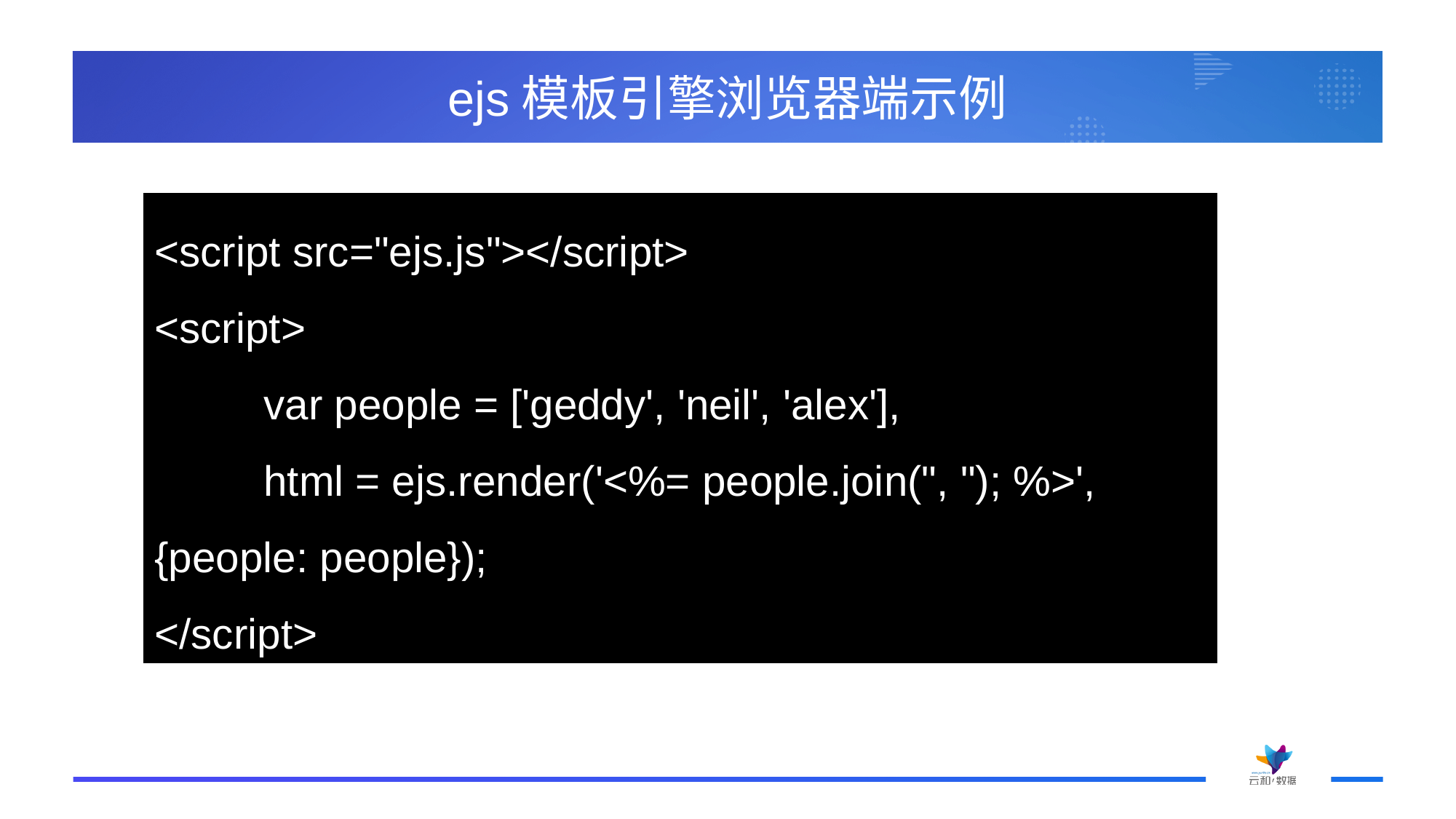

# ejs模板引擎浏览器端示例
<script src="ejs.js"></script>
<script>
	var people = ['geddy', 'neil', 'alex'],
	html = ejs.render('<%= people.join(", "); %>', {people: people});
</script>